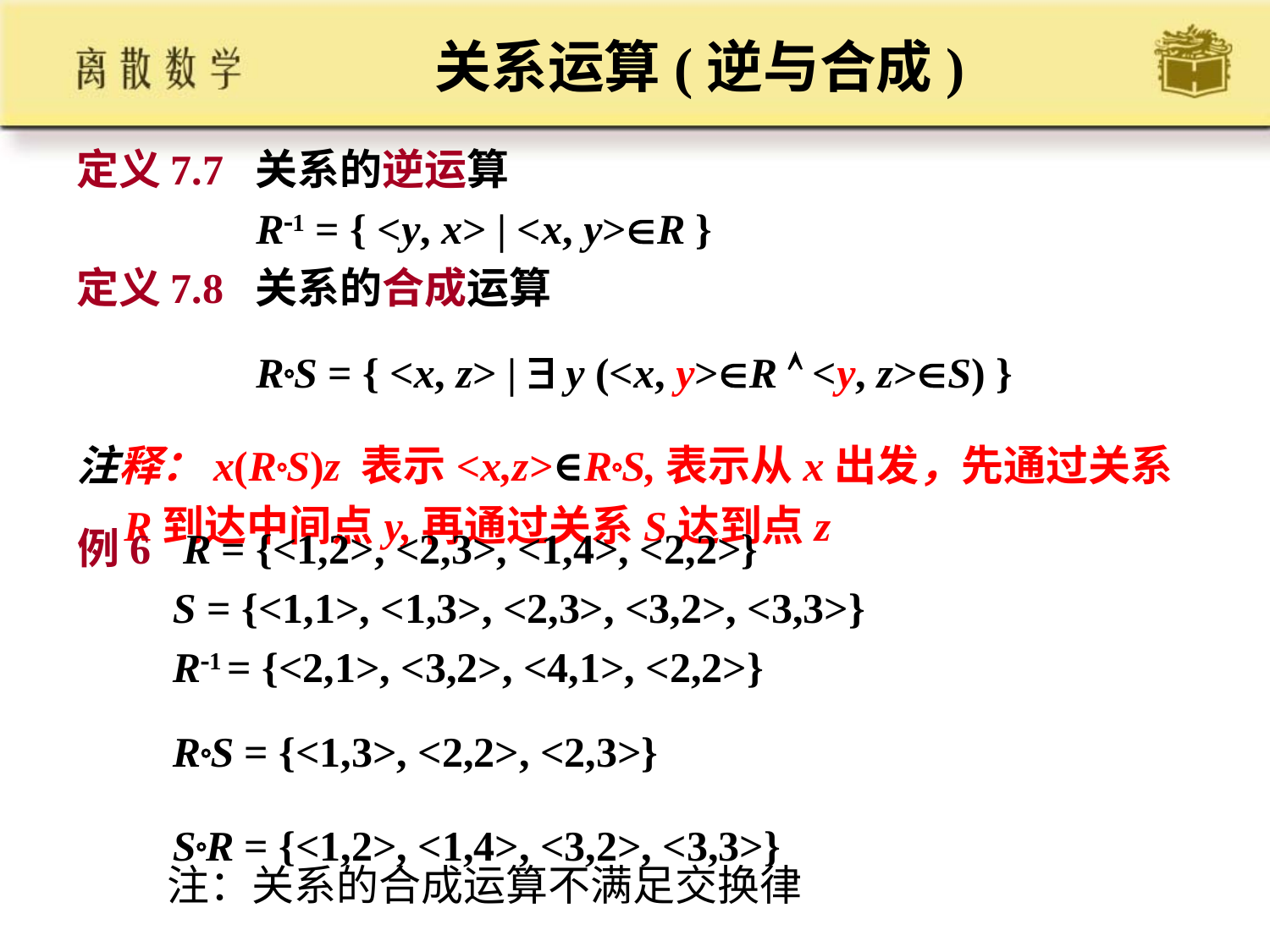

# 关系运算(逆与合成)
定义7.7  关系的逆运算
                 R−1 = { <y, x> | <x, y>∈R }
定义7.8  关系的合成运算
                 R°S = { <x, z> | ∃ y (<x, y>∈R ∧ <y, z>∈S) }
注释：x(R°S)z 表示<x,z>∈R°S,表示从x出发，先通过关系R到达中间点y,再通过关系S达到点z
例6   R = {<1,2>, <2,3>, <1,4>, <2,2>}
         S = {<1,1>, <1,3>, <2,3>, <3,2>, <3,3>}
         R−1 = {<2,1>, <3,2>, <4,1>, <2,2>}
         R°S = {<1,3>, <2,2>, <2,3>}
         S°R = {<1,2>, <1,4>, <3,2>, <3,3>}
注：关系的合成运算不满足交换律
15